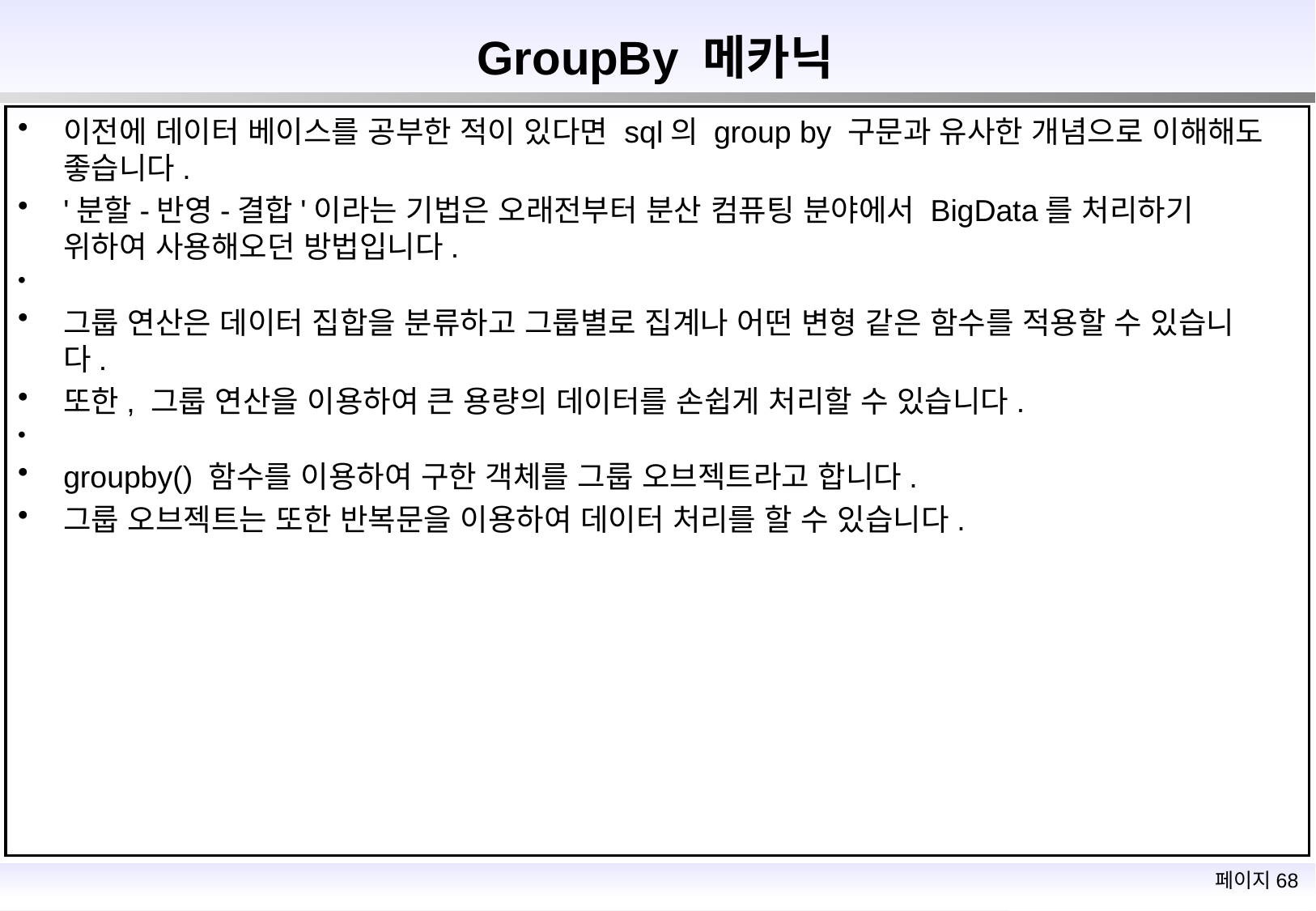

# GroupBy 메카닉
이전에 데이터 베이스를 공부한 적이 있다면 sql의 group by 구문과 유사한 개념으로 이해해도 좋습니다.
'분할-반영-결합'이라는 기법은 오래전부터 분산 컴퓨팅 분야에서 BigData를 처리하기 위하여 사용해오던 방법입니다.

그룹 연산은 데이터 집합을 분류하고 그룹별로 집계나 어떤 변형 같은 함수를 적용할 수 있습니다.
또한, 그룹 연산을 이용하여 큰 용량의 데이터를 손쉽게 처리할 수 있습니다.

groupby() 함수를 이용하여 구한 객체를 그룹 오브젝트라고 합니다.
그룹 오브젝트는 또한 반복문을 이용하여 데이터 처리를 할 수 있습니다.